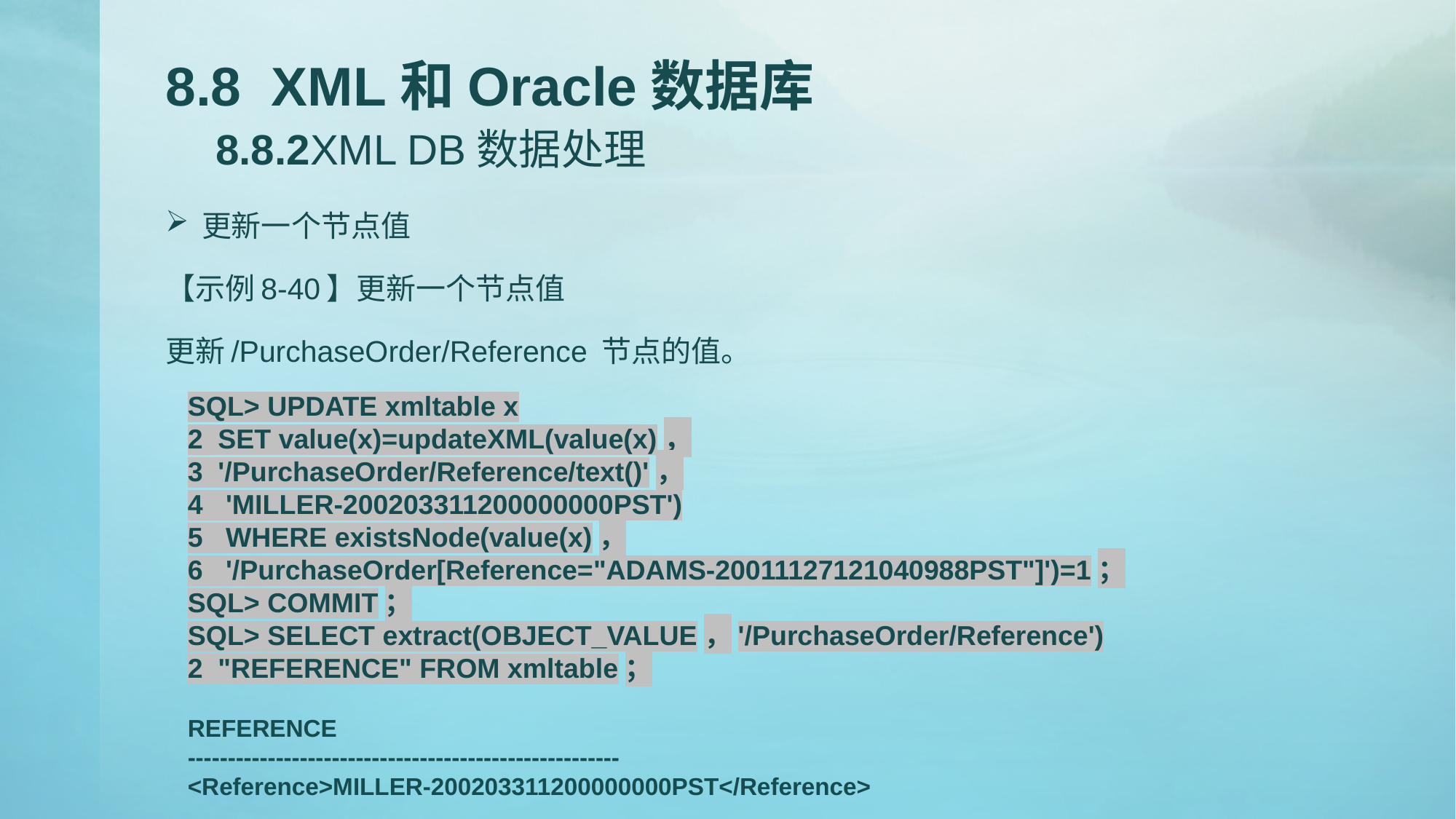

# 8.8  XML和Oracle数据库 8.8.2XML DB数据处理
更新一个节点值
【示例8-40】更新一个节点值
更新/PurchaseOrder/Reference 节点的值。
SQL> UPDATE xmltable x
2  SET value(x)=updateXML(value(x)，
3  '/PurchaseOrder/Reference/text()'，
4   'MILLER-200203311200000000PST')
5   WHERE existsNode(value(x)，
6   '/PurchaseOrder[Reference="ADAMS-20011127121040988PST"]')=1；
SQL> COMMIT；
SQL> SELECT extract(OBJECT_VALUE，'/PurchaseOrder/Reference')
2  "REFERENCE" FROM xmltable；

REFERENCE
------------------------------------------------------
<Reference>MILLER-200203311200000000PST</Reference>